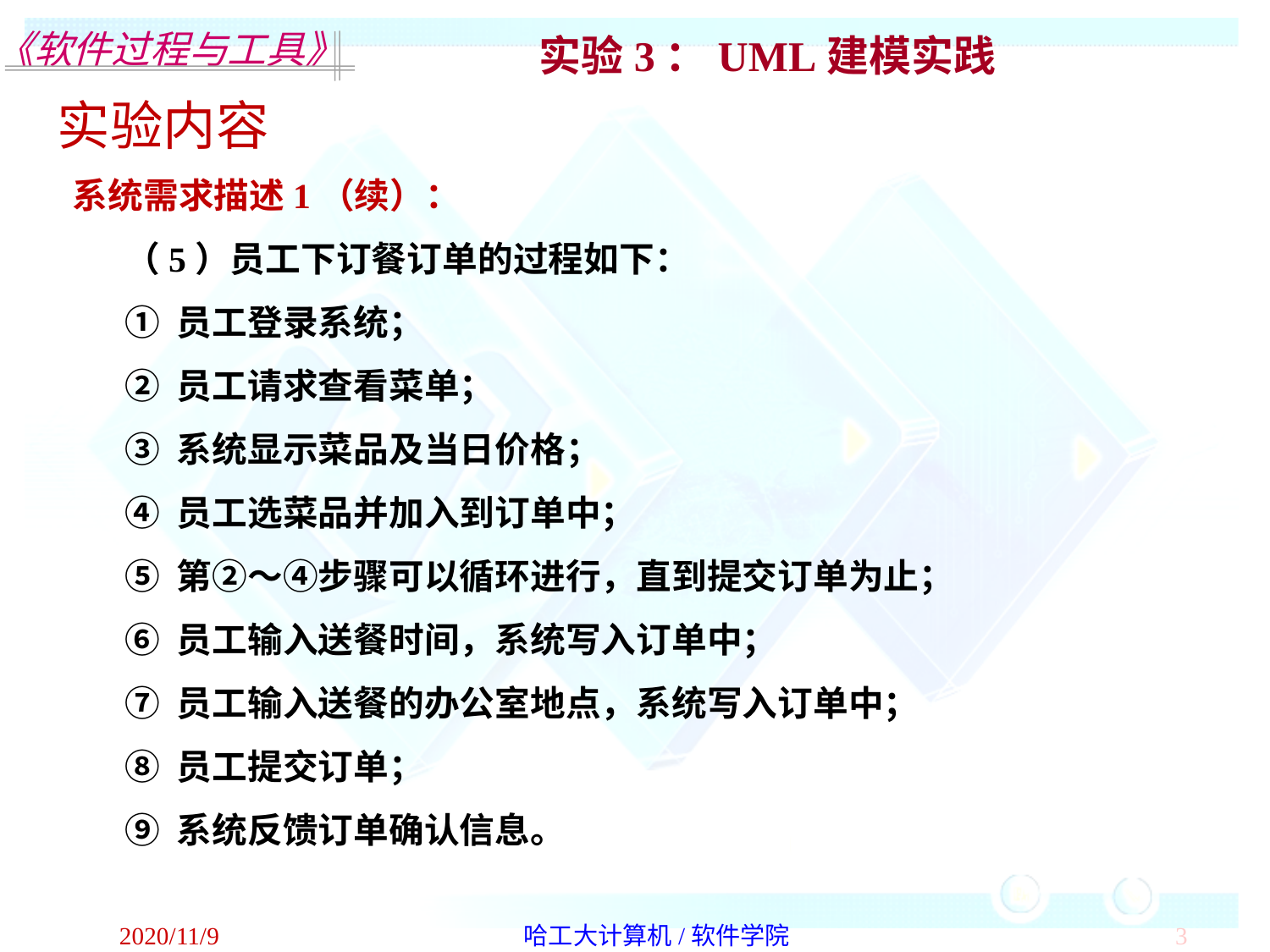

实验3：UML建模实践
实验内容
系统需求描述1（续）：
（5）员工下订餐订单的过程如下：
① 员工登录系统；
② 员工请求查看菜单；
③ 系统显示菜品及当日价格；
④ 员工选菜品并加入到订单中；
⑤ 第②～④步骤可以循环进行，直到提交订单为止；
⑥ 员工输入送餐时间，系统写入订单中；
⑦ 员工输入送餐的办公室地点，系统写入订单中；
⑧ 员工提交订单；
⑨ 系统反馈订单确认信息。